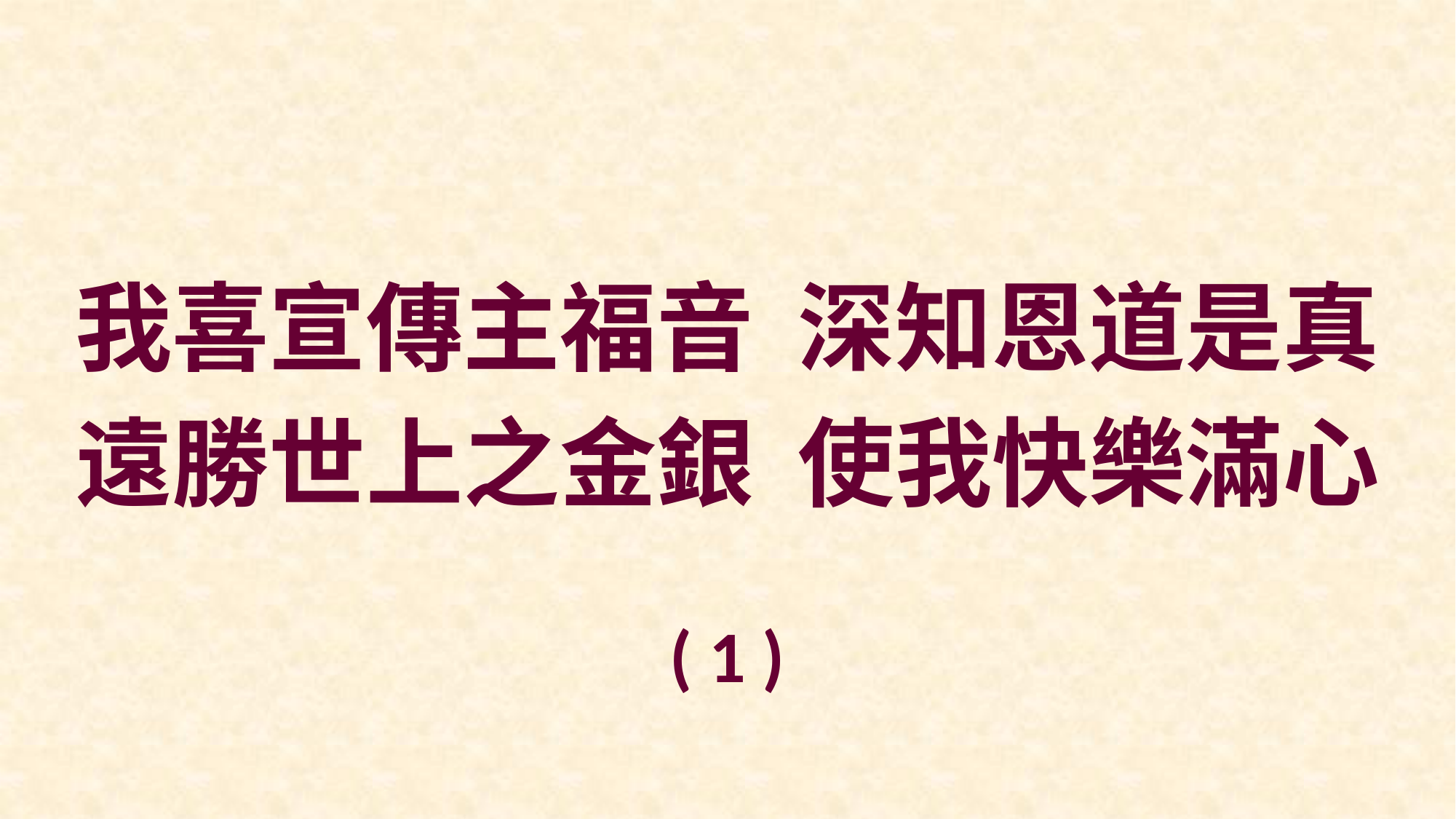

我喜宣傳主福音  深知恩道是真
遠勝世上之金銀  使我快樂滿心
( 1 )